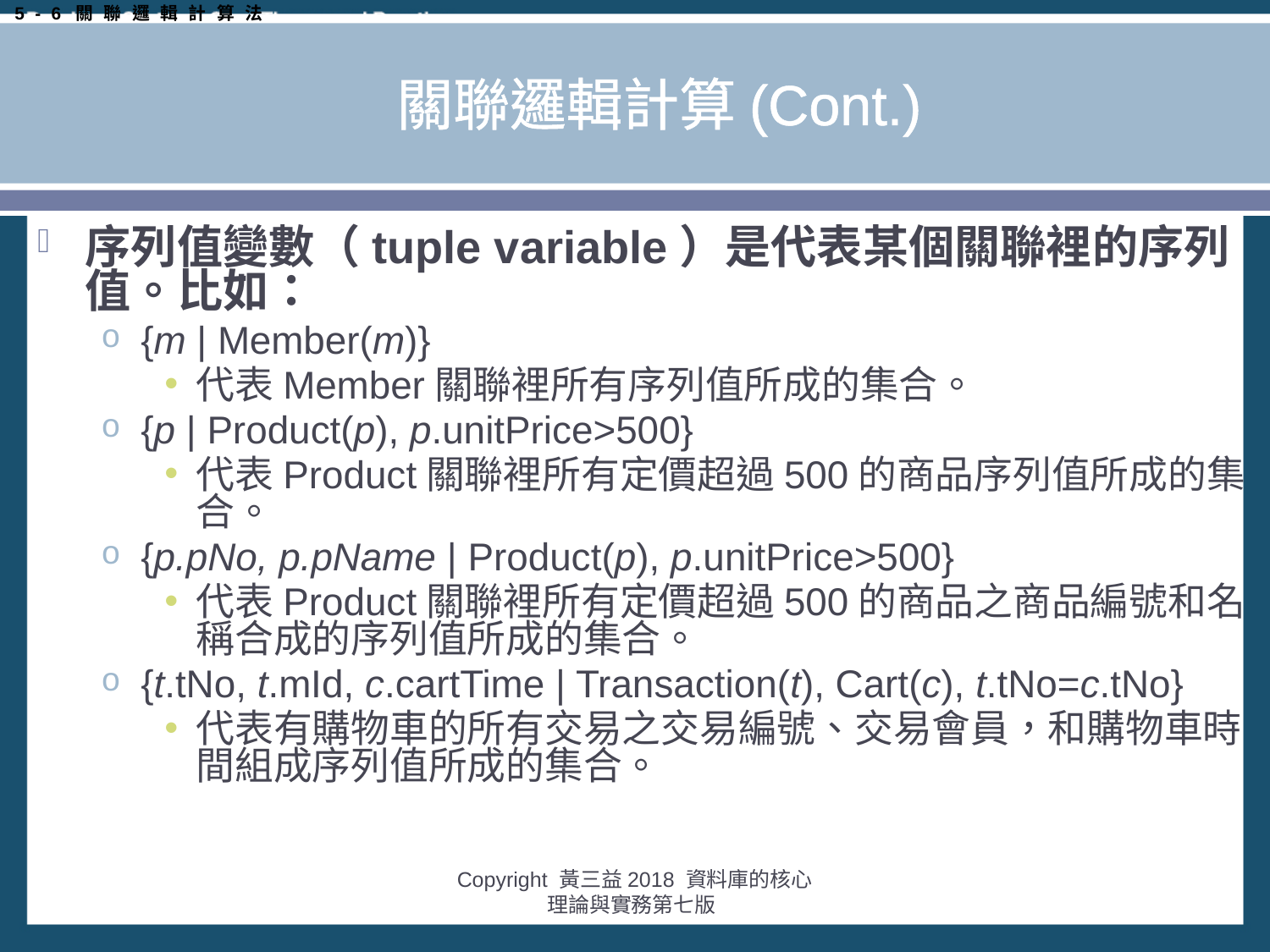

5-6關聯邏輯計算法
# 關聯邏輯計算(Cont.)
序列值變數（tuple variable）是代表某個關聯裡的序列值。比如：
{m | Member(m)}
代表Member關聯裡所有序列值所成的集合。
{p | Product(p), p.unitPrice>500}
代表Product關聯裡所有定價超過500的商品序列值所成的集合。
{p.pNo, p.pName | Product(p), p.unitPrice>500}
代表Product關聯裡所有定價超過500的商品之商品編號和名稱合成的序列值所成的集合。
{t.tNo, t.mId, c.cartTime | Transaction(t), Cart(c), t.tNo=c.tNo}
代表有購物車的所有交易之交易編號、交易會員，和購物車時間組成序列值所成的集合。
Copyright 黃三益2018 資料庫的核心理論與實務第七版